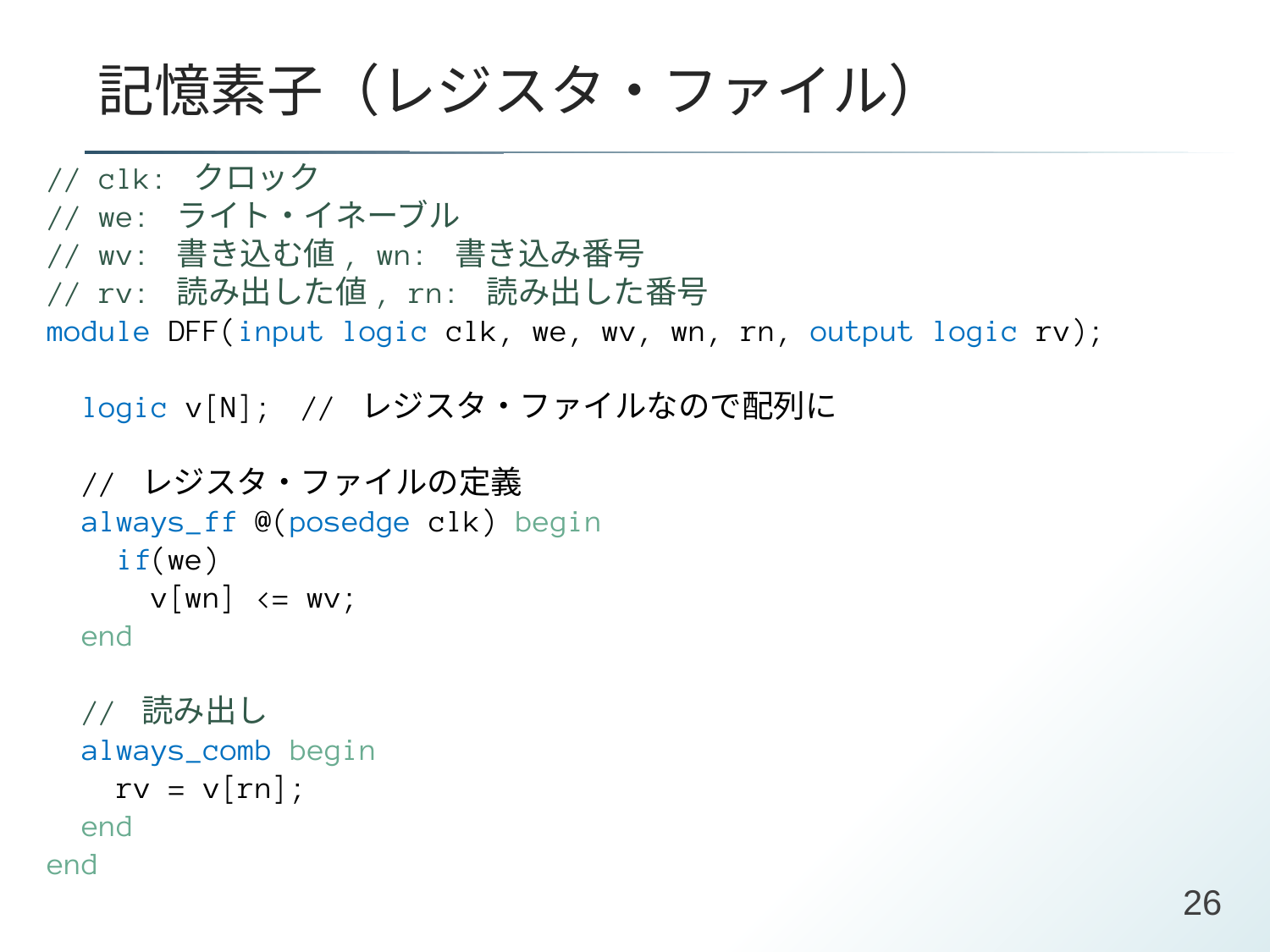

# 記憶素子（レジスタ・ファイル）
// clk: クロック
// we: ライト・イネーブル
// wv: 書き込む値, wn: 書き込み番号
// rv: 読み出した値, rn: 読み出した番号
module DFF(input logic clk, we, wv, wn, rn, output logic rv);

  logic v[N];	// レジスタ・ファイルなので配列に

  // レジスタ・ファイルの定義
  always_ff @(posedge clk) begin
    if(we)
      v[wn] <= wv;
  end

  // 読み出し
  always_comb begin
    rv = v[rn];
  end
end

26